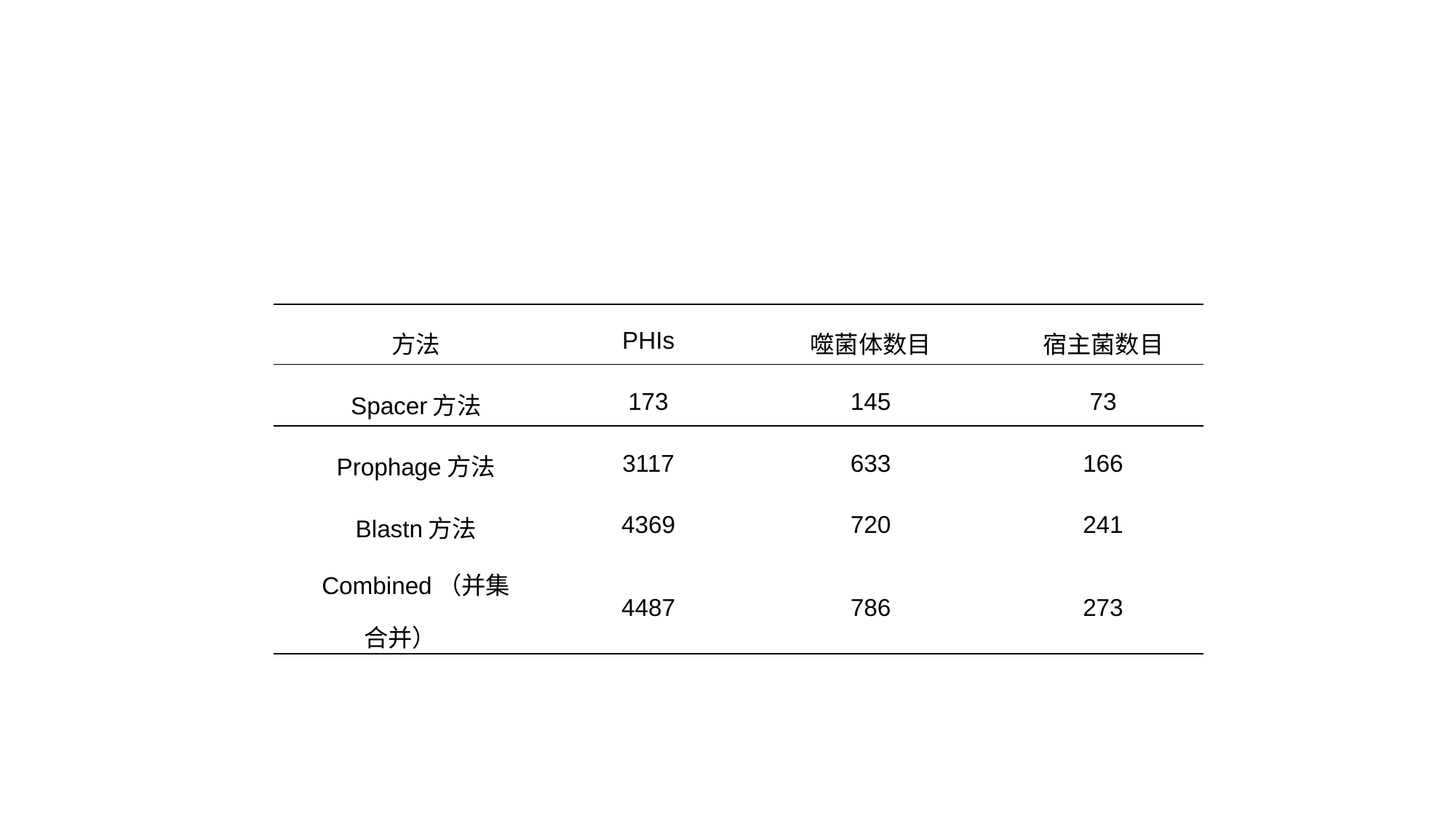

| 方法 | PHIs | 噬菌体数目 | 宿主菌数目 |
| --- | --- | --- | --- |
| Spacer方法 | 173 | 145 | 73 |
| Prophage方法 | 3117 | 633 | 166 |
| Blastn方法 | 4369 | 720 | 241 |
| Combined（并集合并） | 4487 | 786 | 273 |